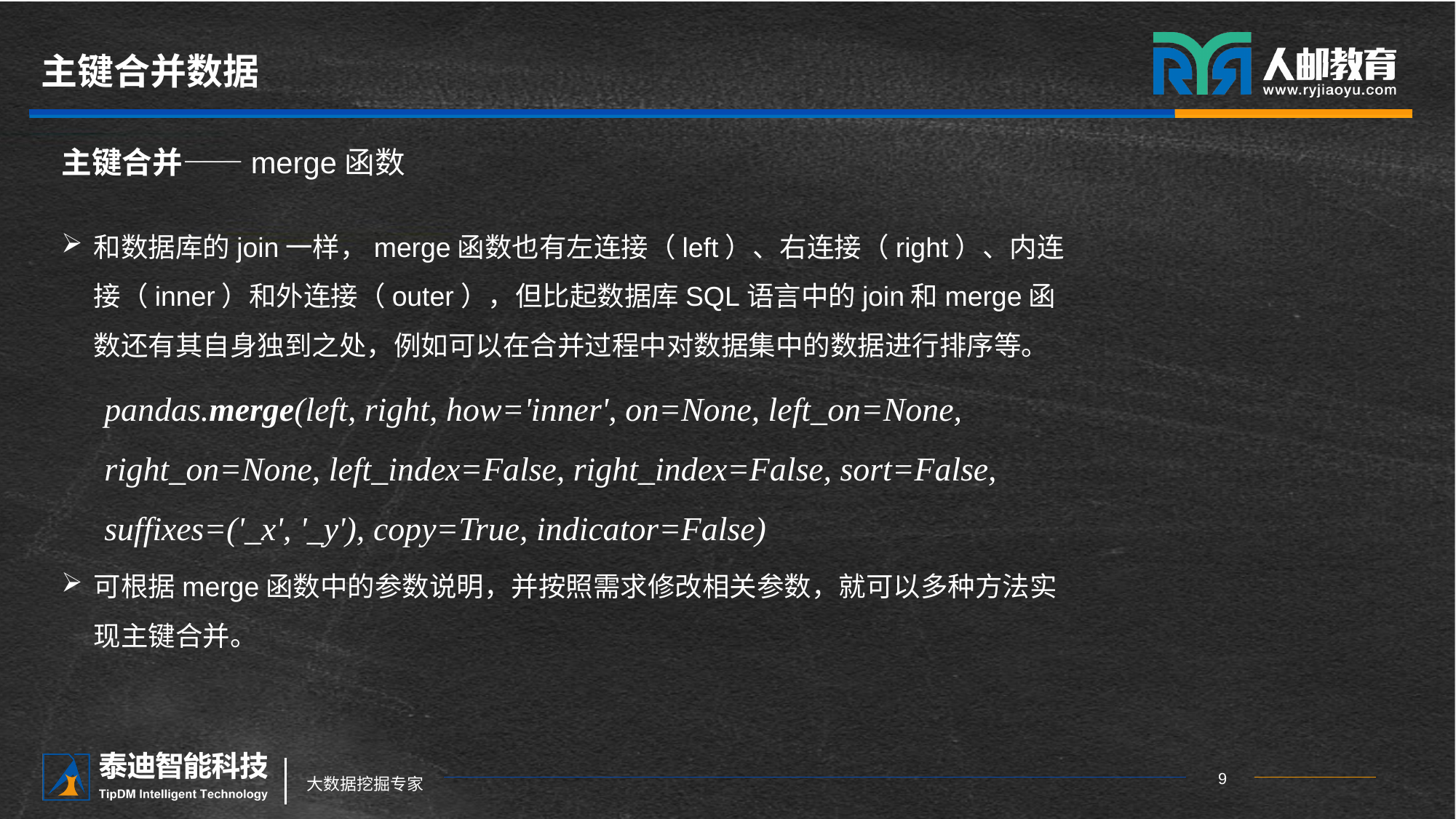

# 主键合并数据
主键合并——merge函数
和数据库的join一样，merge函数也有左连接（left）、右连接（right）、内连接（inner）和外连接（outer），但比起数据库SQL语言中的join和merge函数还有其自身独到之处，例如可以在合并过程中对数据集中的数据进行排序等。
pandas.merge(left, right, how='inner', on=None, left_on=None, right_on=None, left_index=False, right_index=False, sort=False, suffixes=('_x', '_y'), copy=True, indicator=False)
可根据merge函数中的参数说明，并按照需求修改相关参数，就可以多种方法实现主键合并。